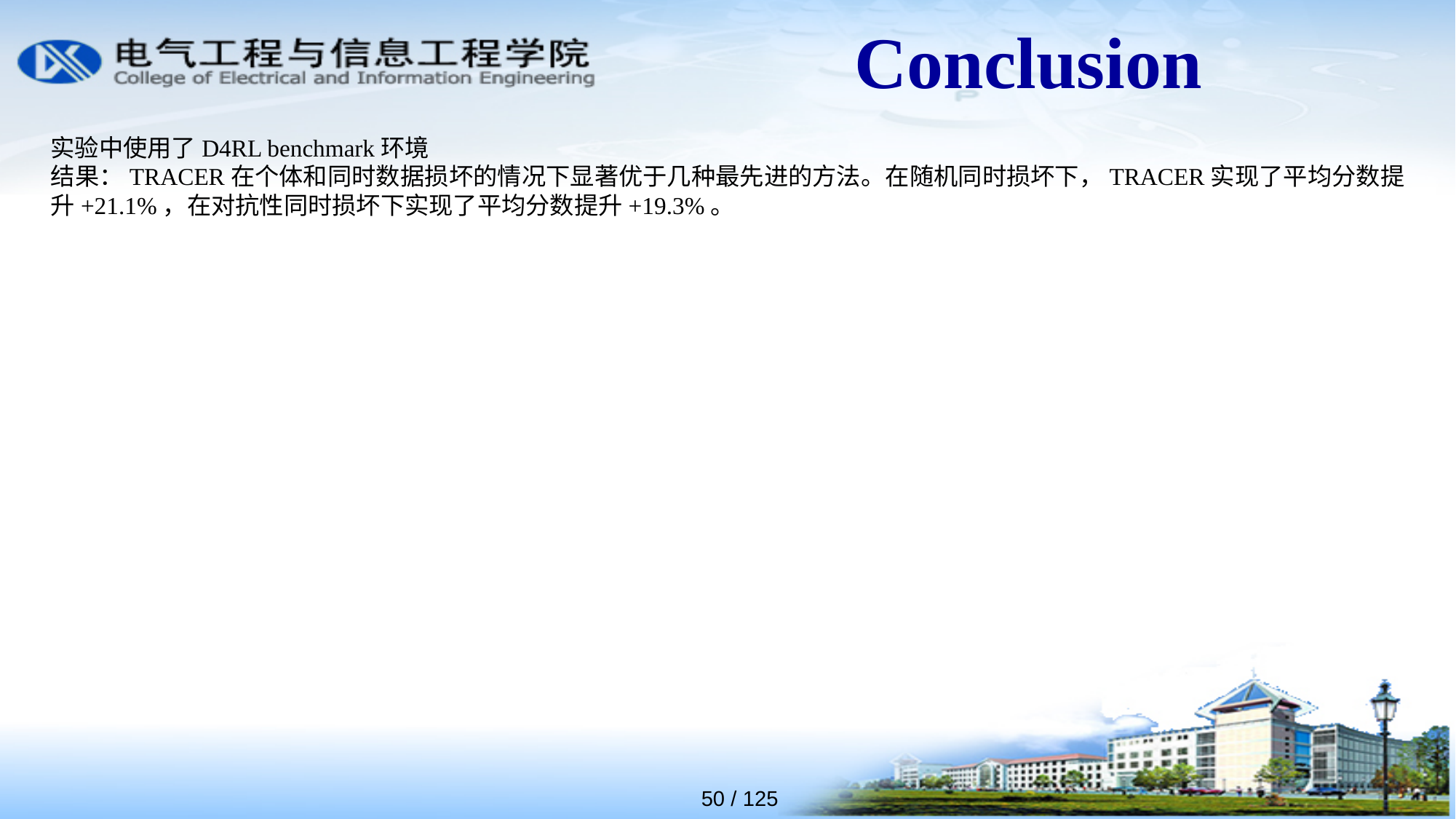

Conclusion
实验中使用了D4RL benchmark环境
结果：TRACER在个体和同时数据损坏的情况下显著优于几种最先进的方法。在随机同时损坏下，TRACER实现了平均分数提升+21.1%，在对抗性同时损坏下实现了平均分数提升+19.3%。
50 / 125